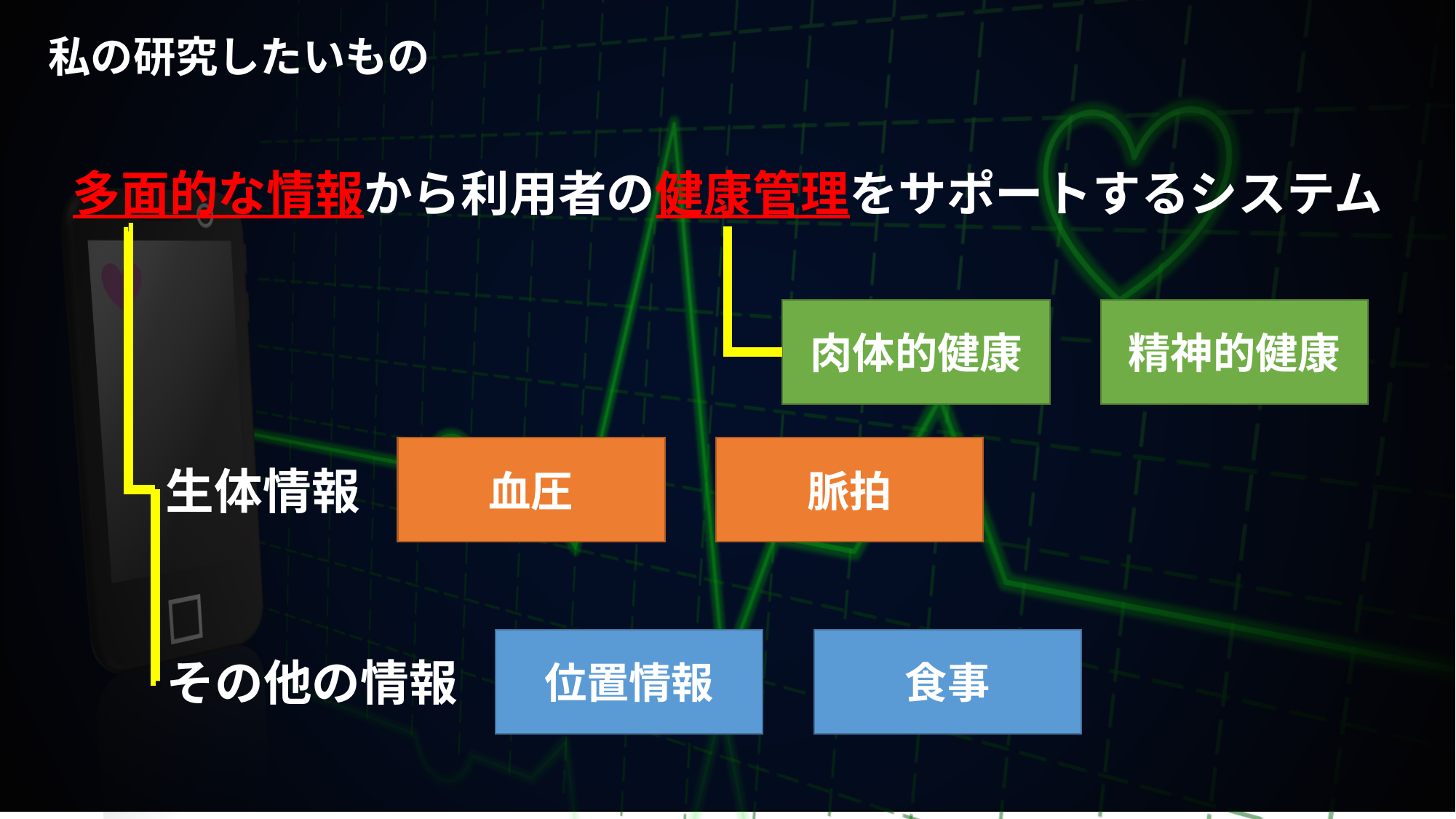

参考文献
http://www.soumu.go.jp/johotsusintokei/whitepaper/ja/h28/html/nc252110.html
http://takeda-kenko.jp/navi/navi.php?key=sutoresu
http://vl-fcbiz.jp/article/a001834.html

私の研究したいもの
多面的な情報から利用者の健康管理をサポートするシステム
肉体的健康
精神的健康
血圧
脈拍
生体情報
位置情報
食事
その他の情報